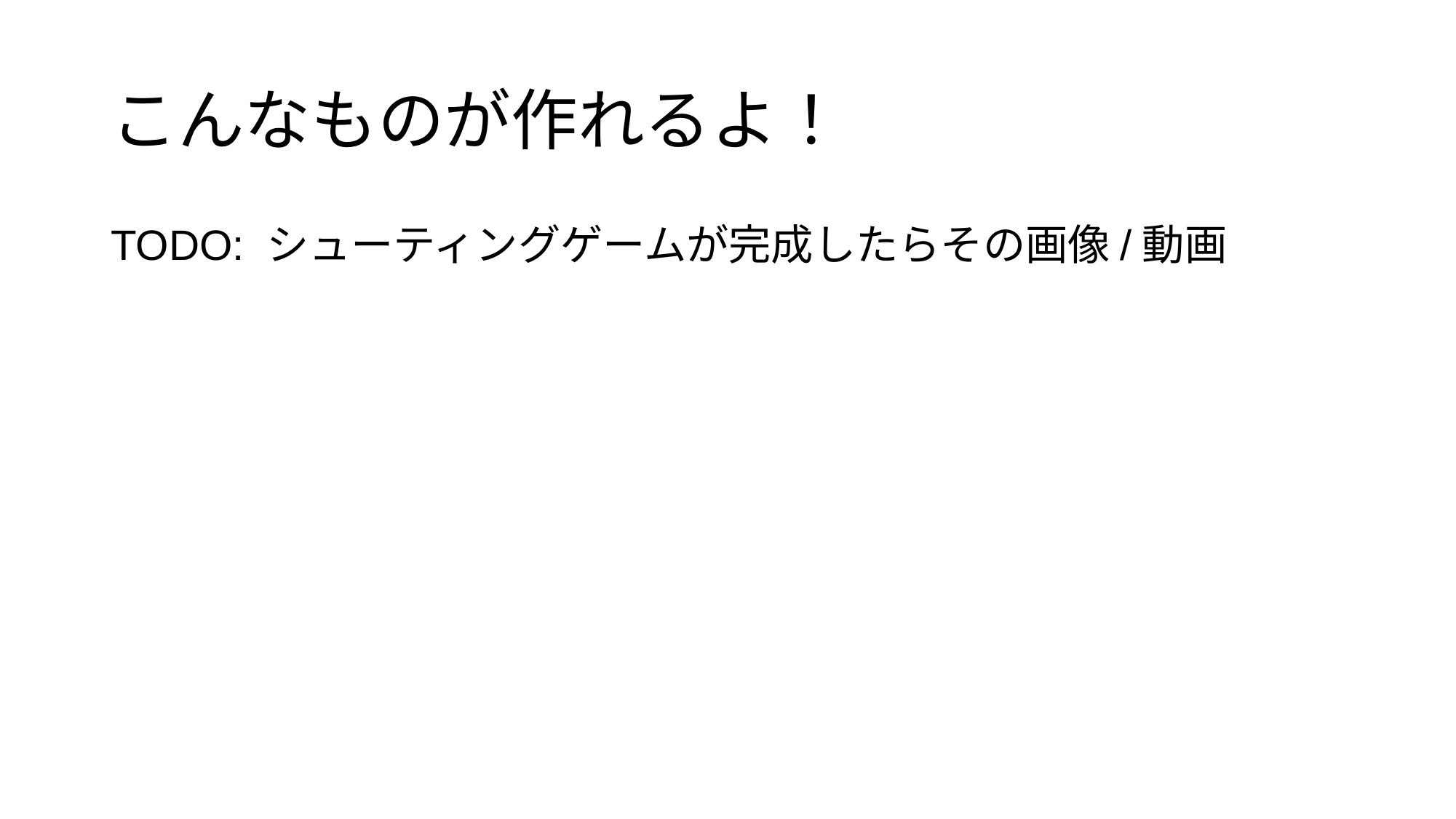

# こんなものが作れるよ！
TODO: シューティングゲームが完成したらその画像/動画